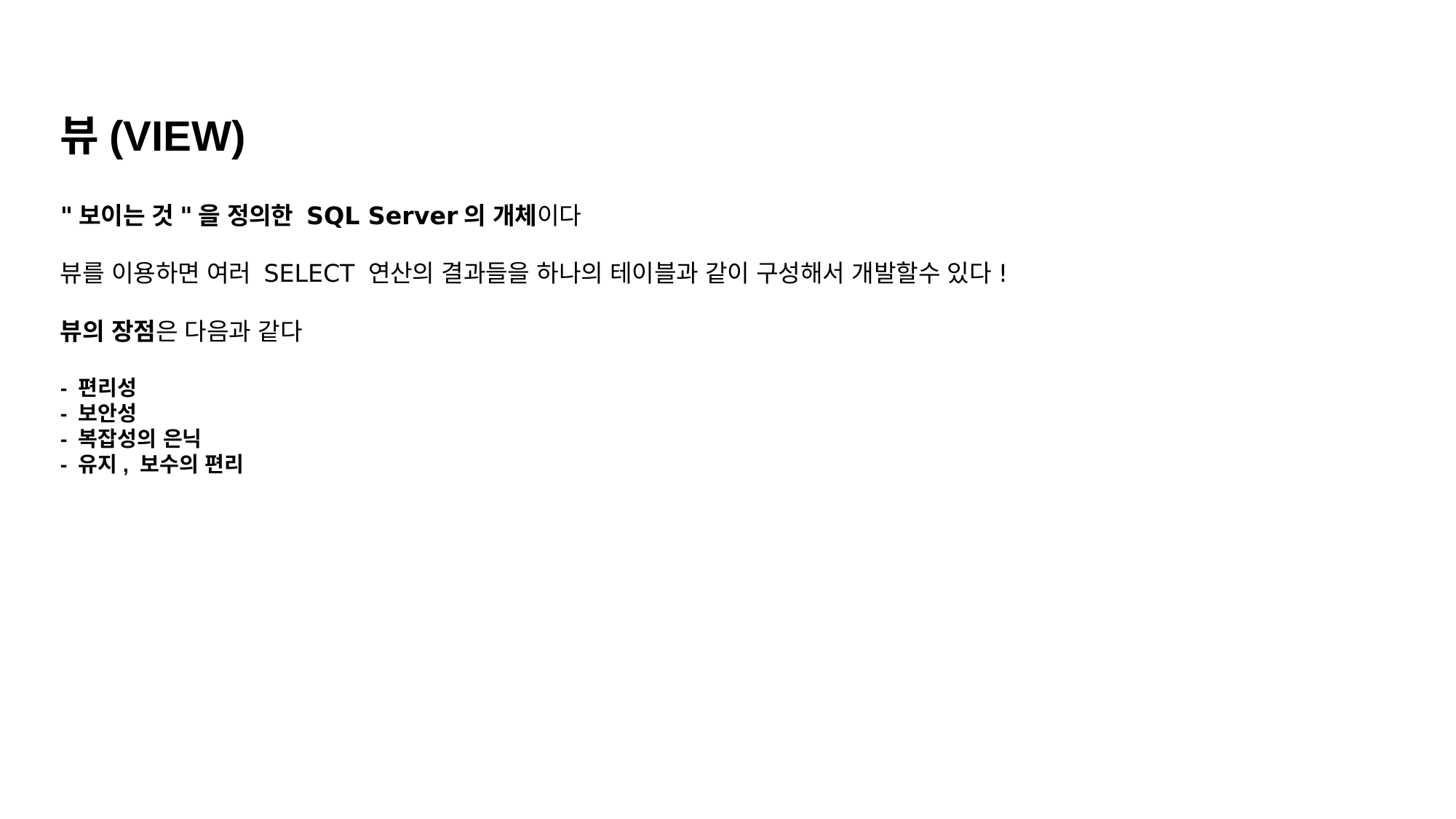

뷰(VIEW)
"보이는 것"을 정의한 SQL Server의 개체이다

뷰를 이용하면 여러 SELECT 연산의 결과들을 하나의 테이블과 같이 구성해서 개발할수 있다!

뷰의 장점은 다음과 같다

- 편리성
- 보안성
- 복잡성의 은닉
- 유지, 보수의 편리